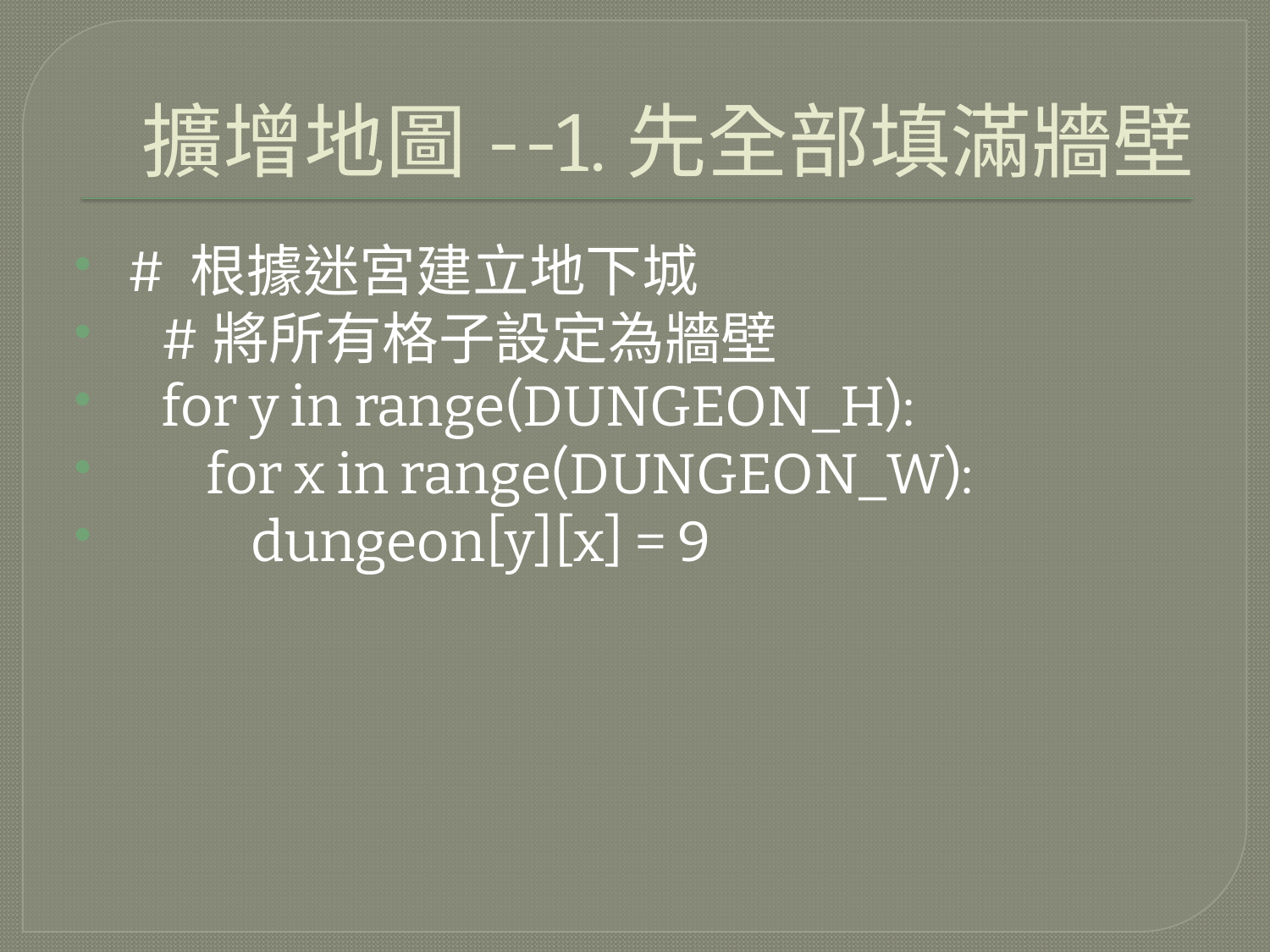

# 擴增地圖--1.先全部填滿牆壁
 # 根據迷宮建立地下城
    #將所有格子設定為牆壁
    for y in range(DUNGEON_H):
        for x in range(DUNGEON_W):
            dungeon[y][x] = 9